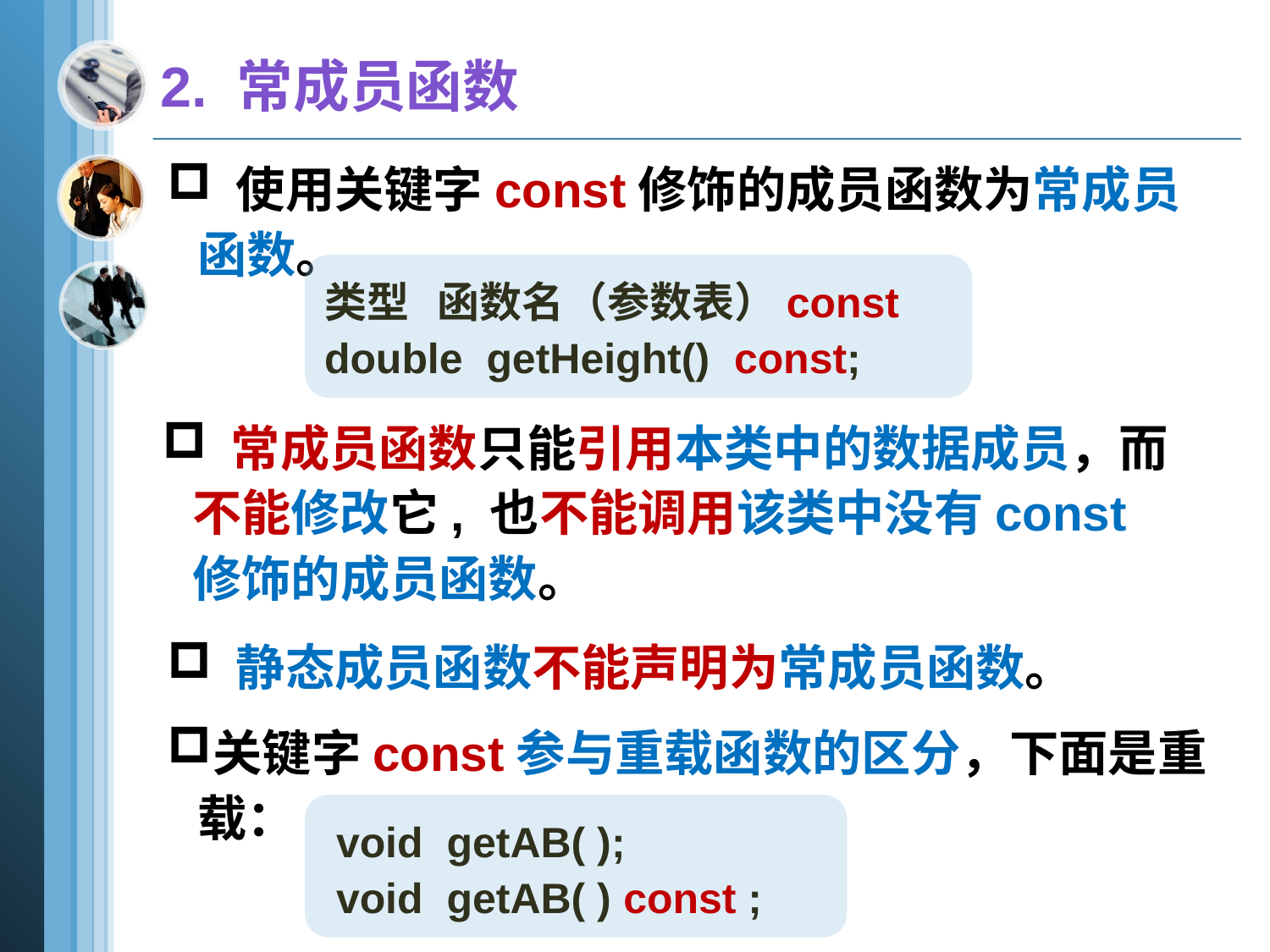

2. 常成员函数

 使用关键字const修饰的成员函数为常成员函数。
类型   函数名（参数表）const
double  getHeight()  const;
 常成员函数只能引用本类中的数据成员，而不能修改它, 也不能调用该类中没有const修饰的成员函数。
 静态成员函数不能声明为常成员函数。
关键字const参与重载函数的区分，下面是重载：
 void  getAB( );
 void  getAB( ) const ;